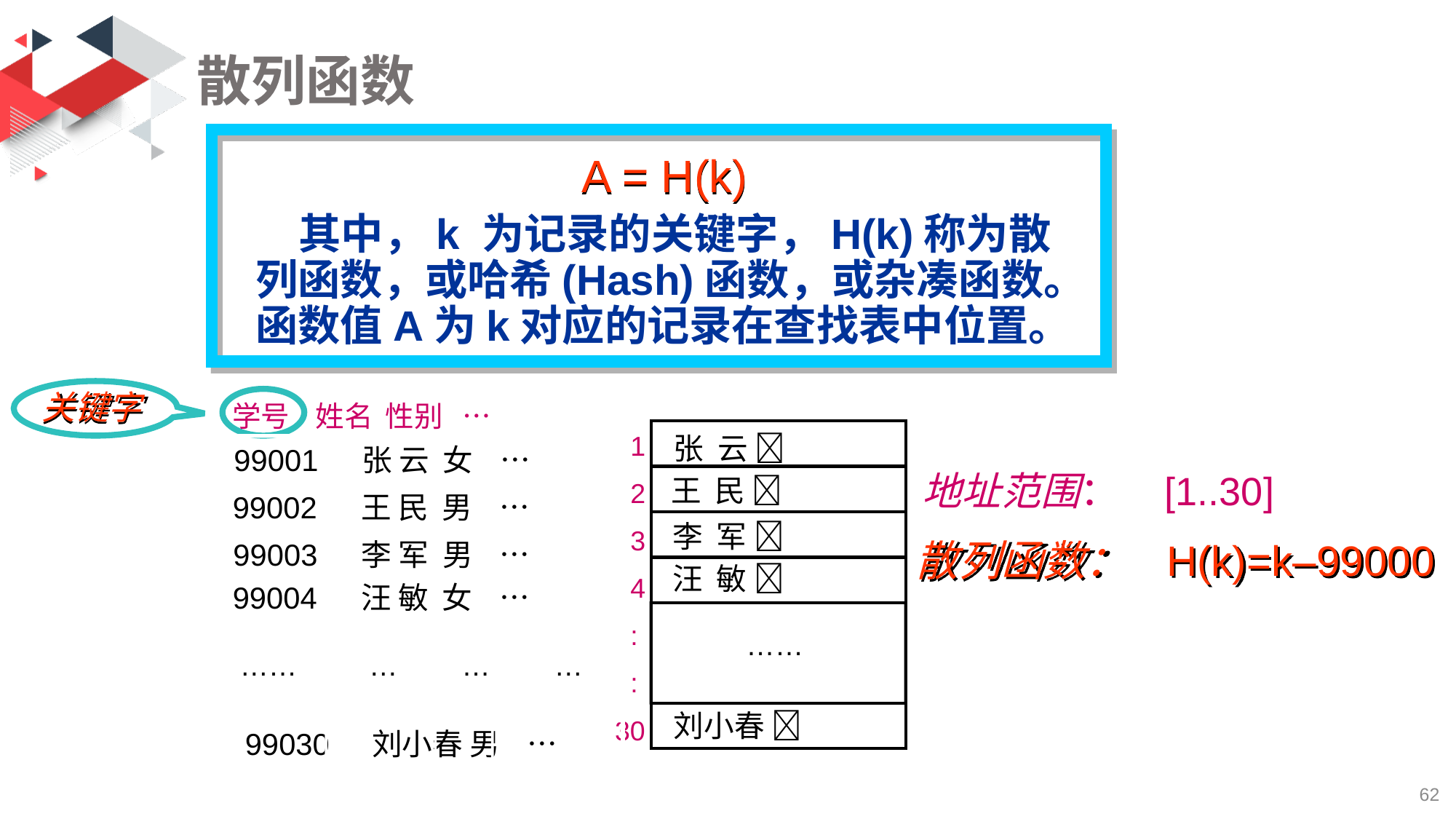

# 散列函数

    其中，k 为记录的关键字，H(k)称为散列函数，或哈希(Hash)函数，或杂凑函数。函数值A为k对应的记录在查找表中位置。
 A = H(k)

关键字

 学号    姓名  性别   …

99001  张 云  女    …
99002  王 民  男    …

99003  李 军  男    …

99004  汪 敏  女    …

……         …        …        …
99030   刘小春 男    …

  1
  2
  3
  4
  :
  :
30

……

张  云 …
王  民 …
李  军 …
汪  敏 …
刘小春 …
地址范围：    [1..30]
 散列函数：   H(k)=k–99000
62
地址范围：    [1..30]
 散列函数：   H(k)=k–99000